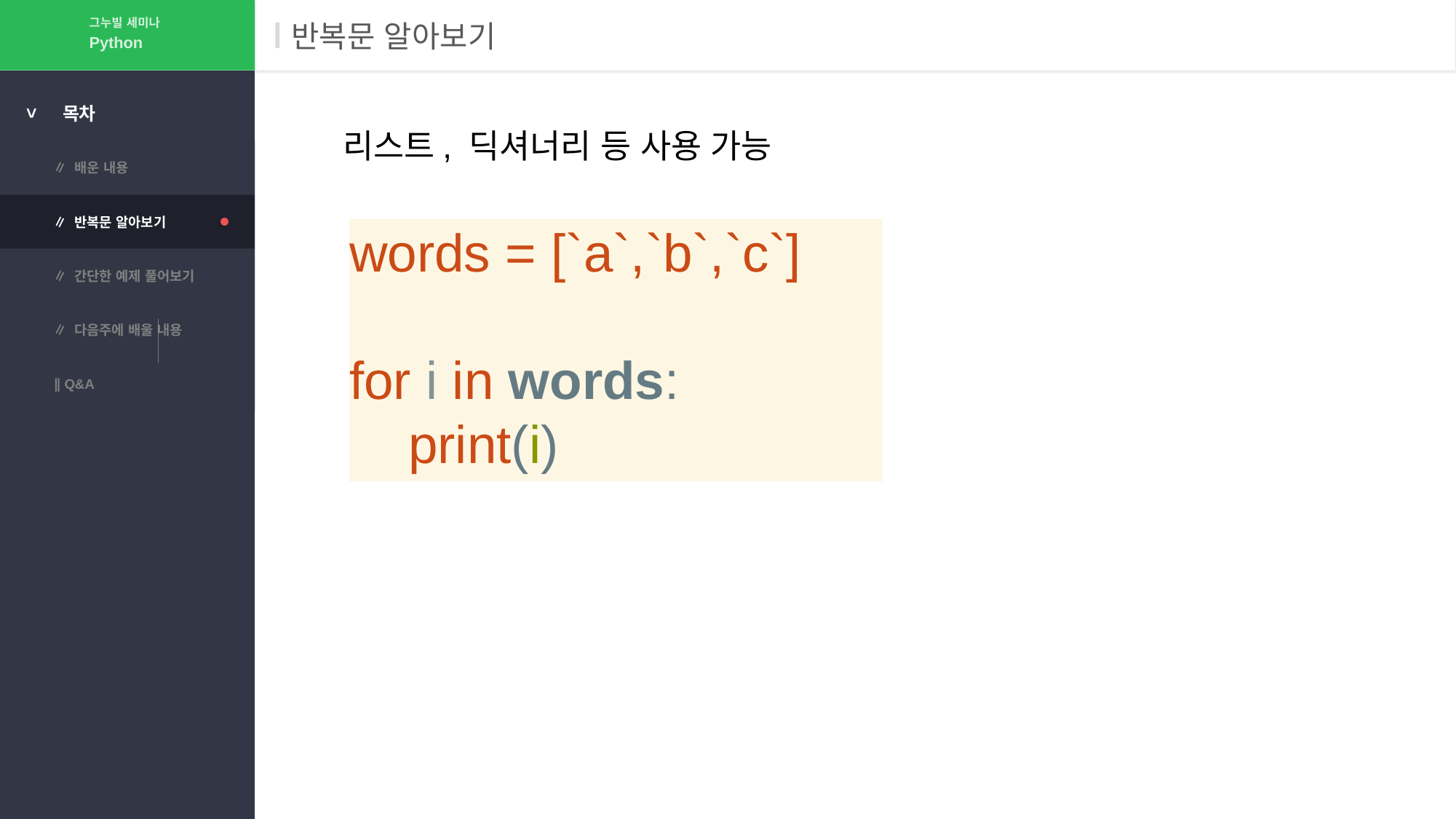

그누빌 세미나
# 반복문 알아보기
Python
>
목차
리스트, 딕셔너리 등 사용 가능
∥ 배운 내용
∥ 반복문 알아보기

words = [`a`,`b`,`c`]

for i in words:
    print(i)
∥ 간단한 예제 풀어보기
∥ 다음주에 배울 내용

∥ Q&A